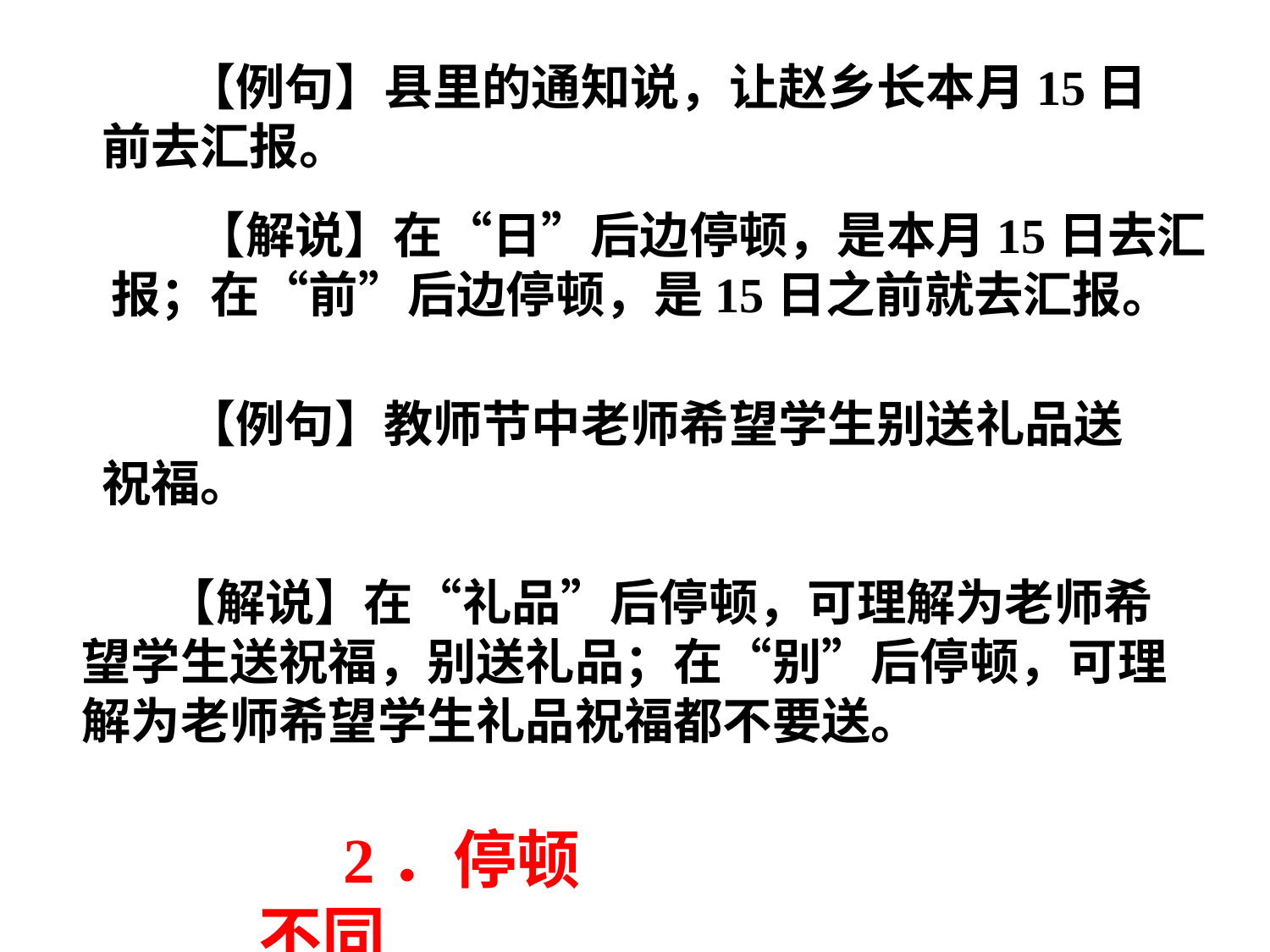

【例句】县里的通知说，让赵乡长本月15日前去汇报。
【解说】在“日”后边停顿，是本月15日去汇报；在“前”后边停顿，是15日之前就去汇报。
【例句】教师节中老师希望学生别送礼品送祝福。
【解说】在“礼品”后停顿，可理解为老师希望学生送祝福，别送礼品；在“别”后停顿，可理解为老师希望学生礼品祝福都不要送。
2．停顿不同